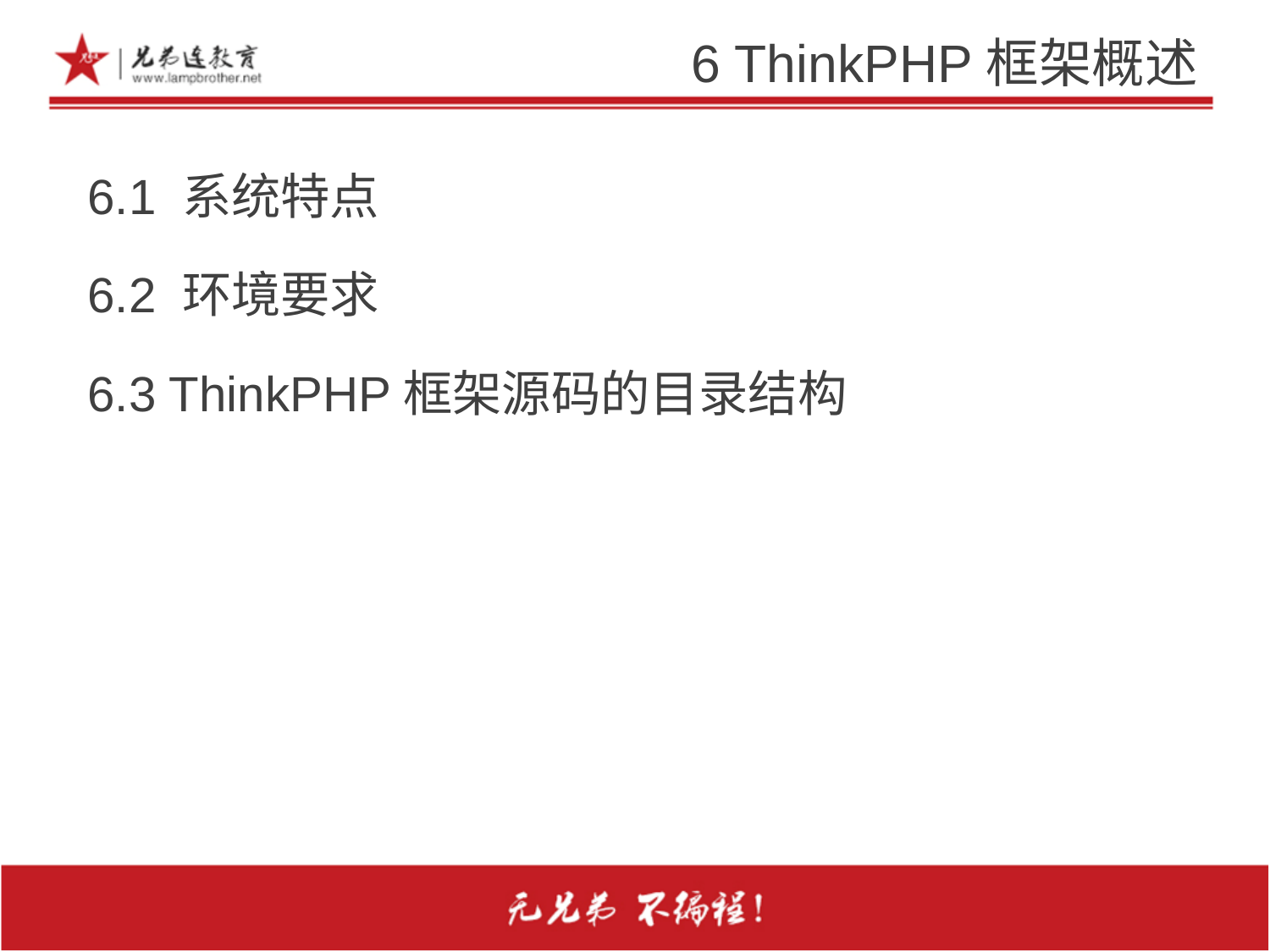

# 6 ThinkPHP框架概述
6.1 系统特点
6.2 环境要求
6.3 ThinkPHP框架源码的目录结构